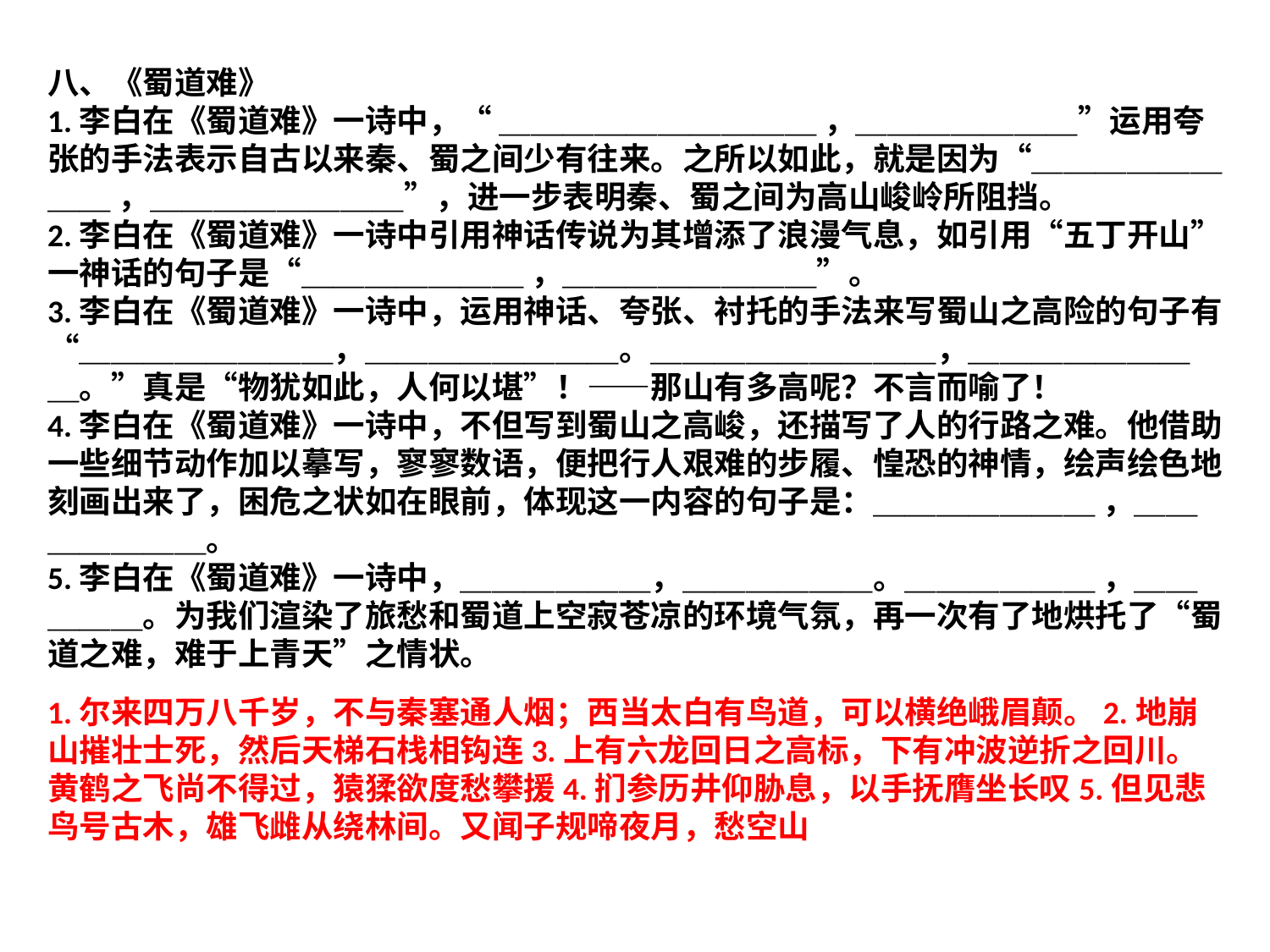

八、《蜀道难》
1.李白在《蜀道难》一诗中，“ ＿＿＿＿＿＿＿＿＿＿ ，＿＿＿＿＿＿＿”运用夸张的手法表示自古以来秦、蜀之间少有往来。之所以如此，就是因为“＿＿＿＿＿＿＿＿ ，＿＿＿＿＿＿＿＿”，进一步表明秦、蜀之间为高山峻岭所阻挡。
2.李白在《蜀道难》一诗中引用神话传说为其增添了浪漫气息，如引用“五丁开山”一神话的句子是“＿＿＿＿＿＿＿ ，＿＿＿＿＿＿＿＿”。
3.李白在《蜀道难》一诗中，运用神话、夸张、衬托的手法来写蜀山之高险的句子有“＿＿＿＿＿＿＿＿，＿＿＿＿＿＿＿＿。＿＿＿＿＿＿＿＿＿，＿＿＿＿＿＿＿＿。”真是“物犹如此，人何以堪”！——那山有多高呢？不言而喻了！
4.李白在《蜀道难》一诗中，不但写到蜀山之高峻，还描写了人的行路之难。他借助一些细节动作加以摹写，寥寥数语，便把行人艰难的步履、惶恐的神情，绘声绘色地刻画出来了，困危之状如在眼前，体现这一内容的句子是：＿＿＿＿＿＿＿ ，＿＿＿＿＿＿＿。
5.李白在《蜀道难》一诗中，＿＿＿＿＿＿，＿＿＿＿＿＿。＿＿＿＿＿＿ ，＿＿＿＿＿。为我们渲染了旅愁和蜀道上空寂苍凉的环境气氛，再一次有了地烘托了“蜀道之难，难于上青天”之情状。

1.尔来四万八千岁，不与秦塞通人烟；西当太白有鸟道，可以横绝峨眉颠。2.地崩山摧壮士死，然后天梯石栈相钩连3.上有六龙回日之高标，下有冲波逆折之回川。黄鹤之飞尚不得过，猿猱欲度愁攀援4.扪参历井仰胁息，以手抚膺坐长叹5.但见悲鸟号古木，雄飞雌从绕林间。又闻子规啼夜月，愁空山